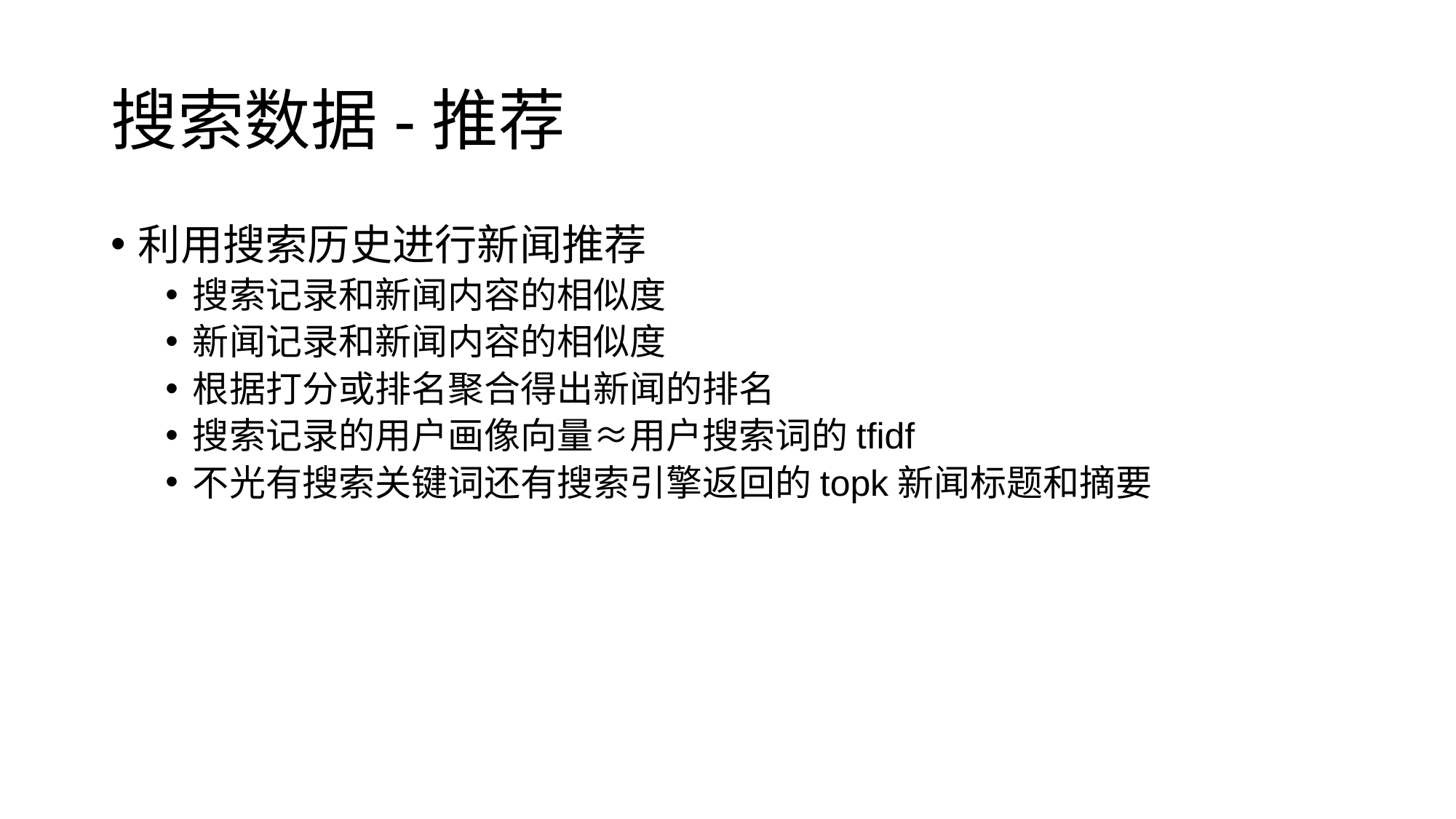

# 搜索数据-推荐
利用搜索历史进行新闻推荐
搜索记录和新闻内容的相似度
新闻记录和新闻内容的相似度
根据打分或排名聚合得出新闻的排名
搜索记录的用户画像向量≈用户搜索词的tfidf
不光有搜索关键词还有搜索引擎返回的topk新闻标题和摘要